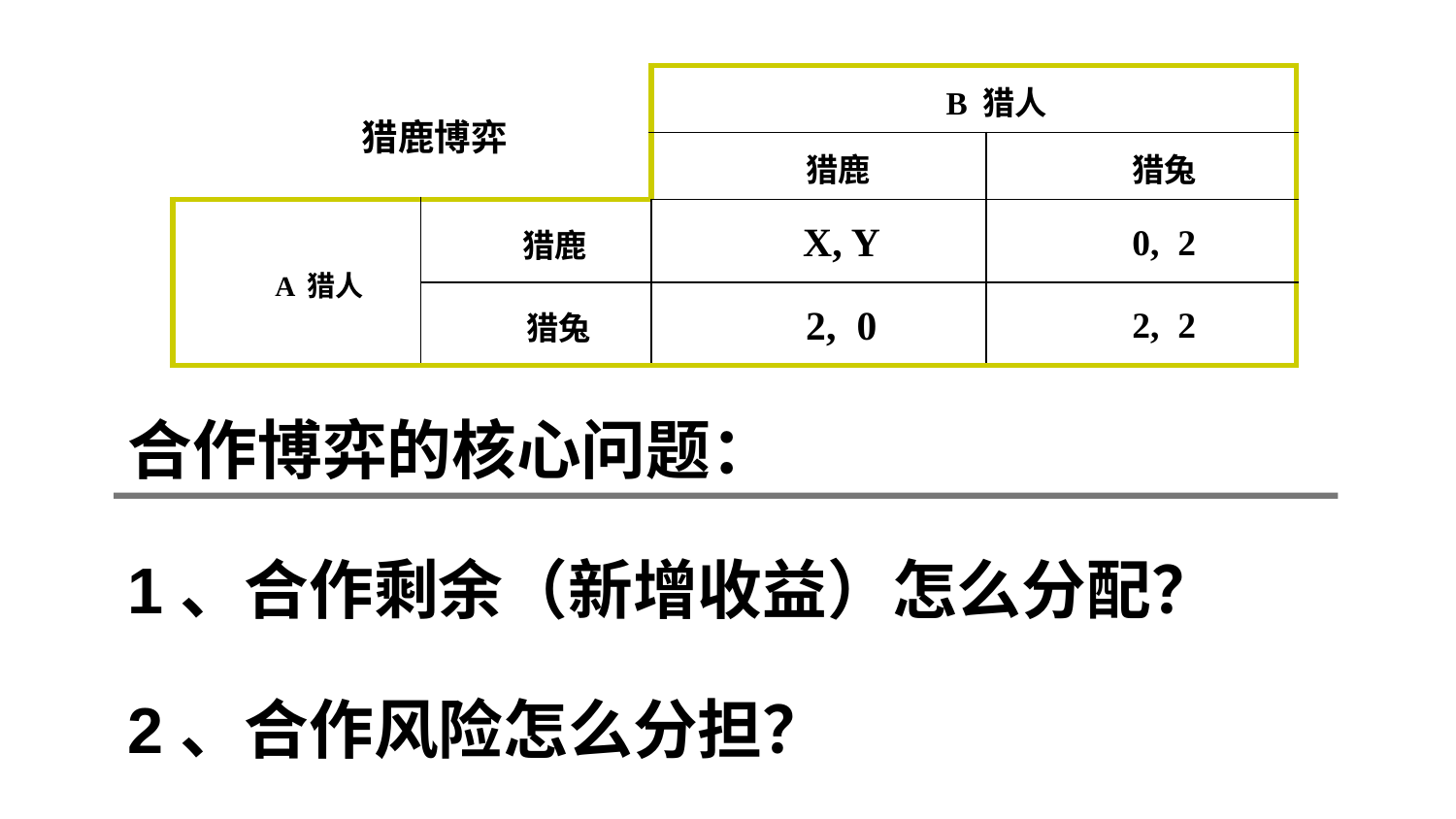

| 猎鹿博弈 |  | B 猎人 |  |
| --- | --- | --- | --- |
|  |  | 猎鹿 | 猎兔 |
| A 猎人 | 猎鹿 | X, Y | 0, 2 |
|  | 猎兔 | 2, 0 | 2, 2 |
合作博弈的核心问题：
1、合作剩余（新增收益）怎么分配？
2、合作风险怎么分担？